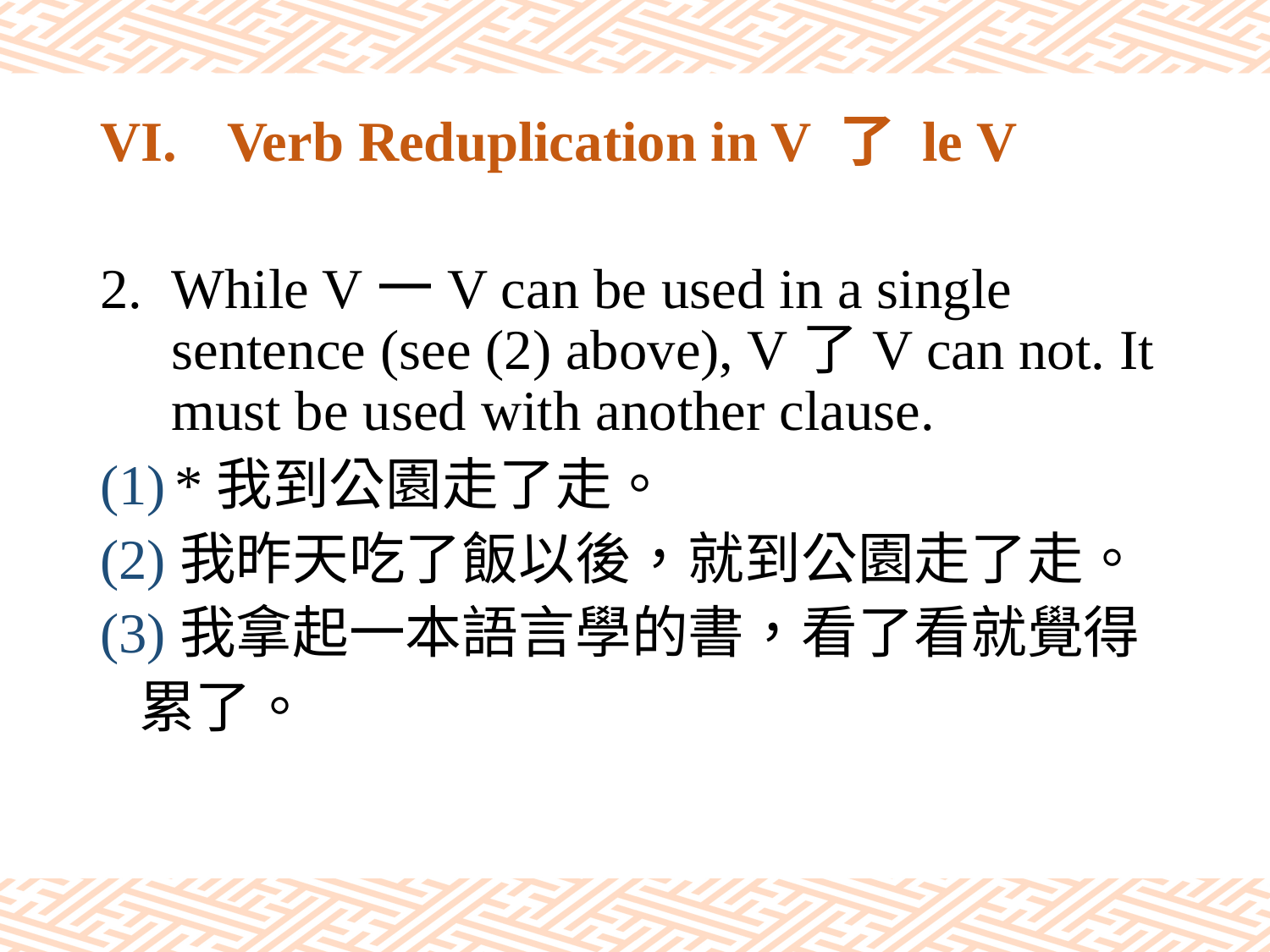

# VI.	Verb Reduplication in V 了 le V
While V一V can be used in a single sentence (see (2) above), V了V can not. It must be used with another clause.
(1) *我到公園走了走。
(2)我昨天吃了飯以後，就到公園走了走。
(3)我拿起一本語言學的書，看了看就覺得
  累了。